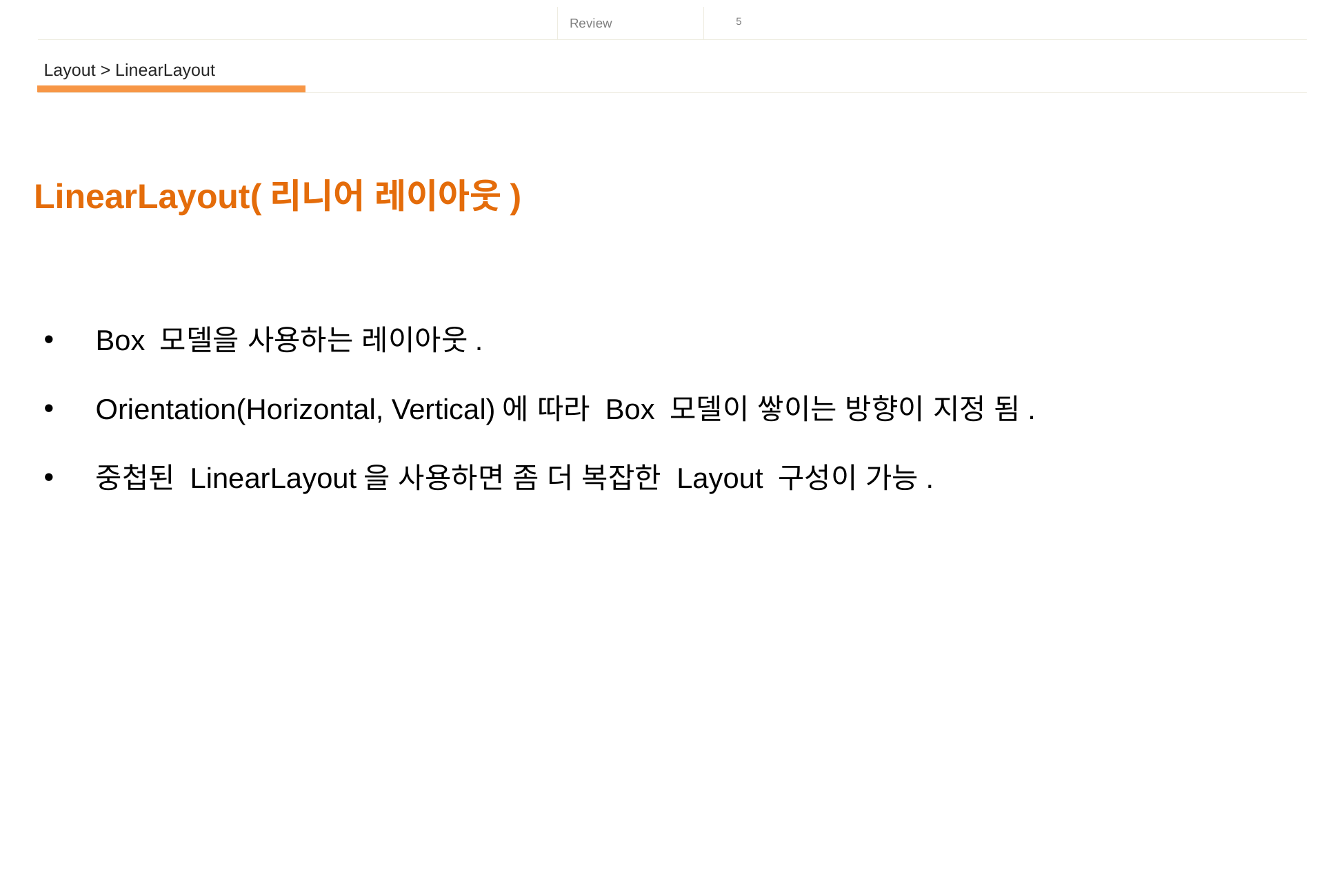

Layout > LinearLayout
LinearLayout(리니어 레이아웃)
Box 모델을 사용하는 레이아웃.
Orientation(Horizontal, Vertical)에 따라 Box 모델이 쌓이는 방향이 지정 됨.
중첩된 LinearLayout을 사용하면 좀 더 복잡한 Layout 구성이 가능.